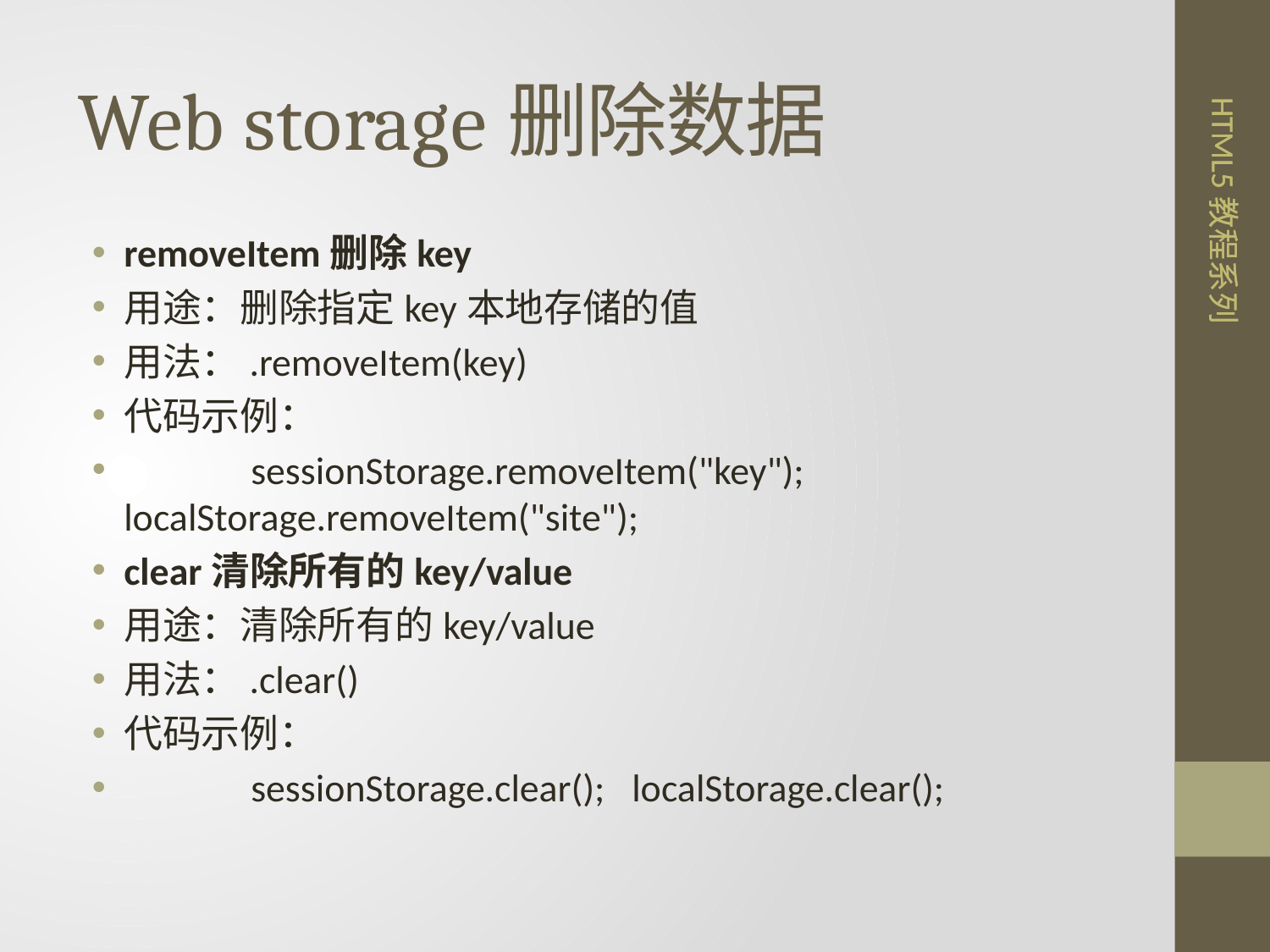

# Web storage删除数据
removeItem删除key
用途：删除指定key本地存储的值
用法：.removeItem(key)
代码示例：
	sessionStorage.removeItem("key"); 	localStorage.removeItem("site");
clear清除所有的key/value
用途：清除所有的key/value
用法：.clear()
代码示例：
	sessionStorage.clear(); 	localStorage.clear();